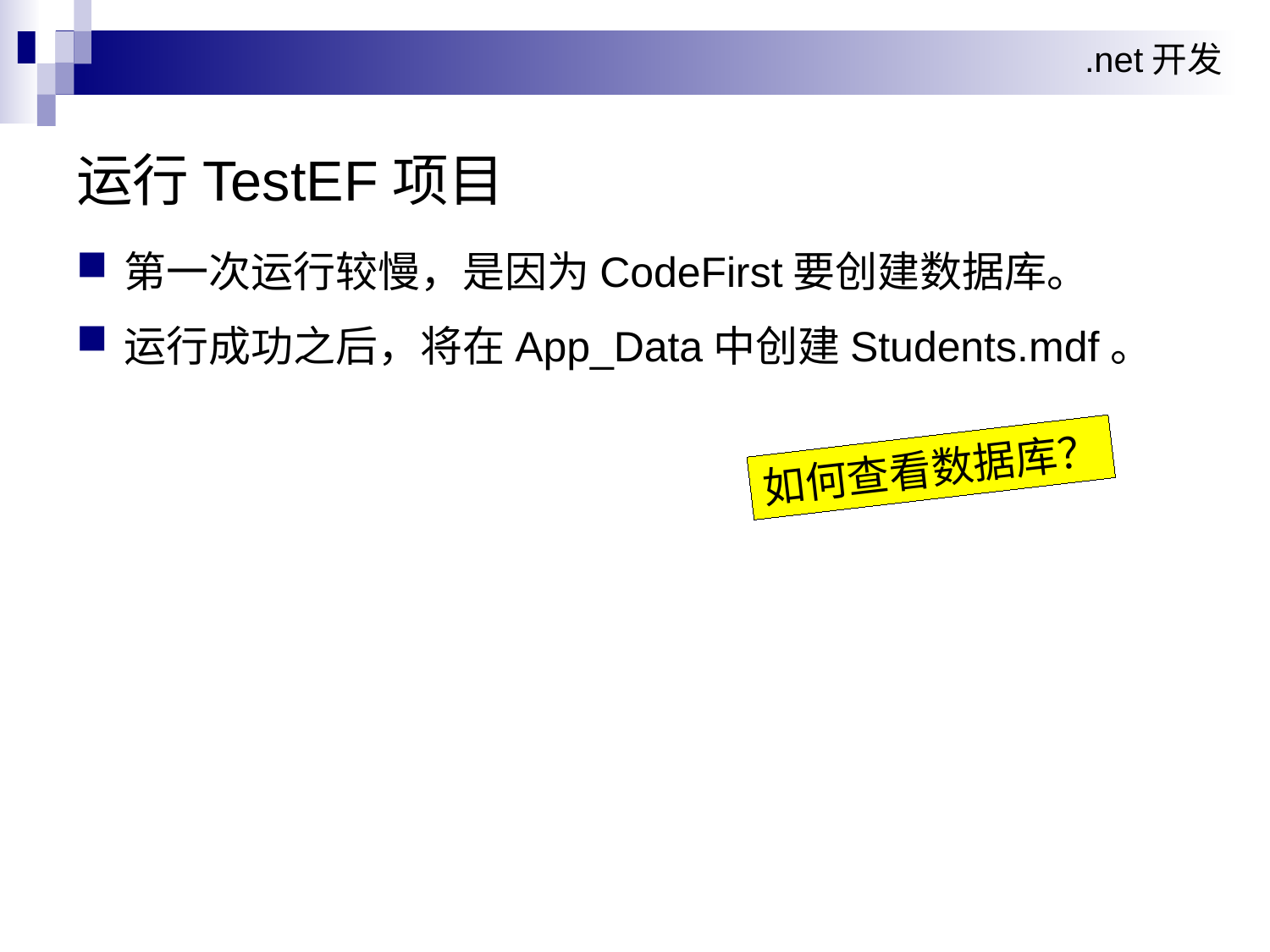

运行TestEF项目
第一次运行较慢，是因为CodeFirst要创建数据库。
运行成功之后，将在App_Data中创建Students.mdf。

如何查看数据库？